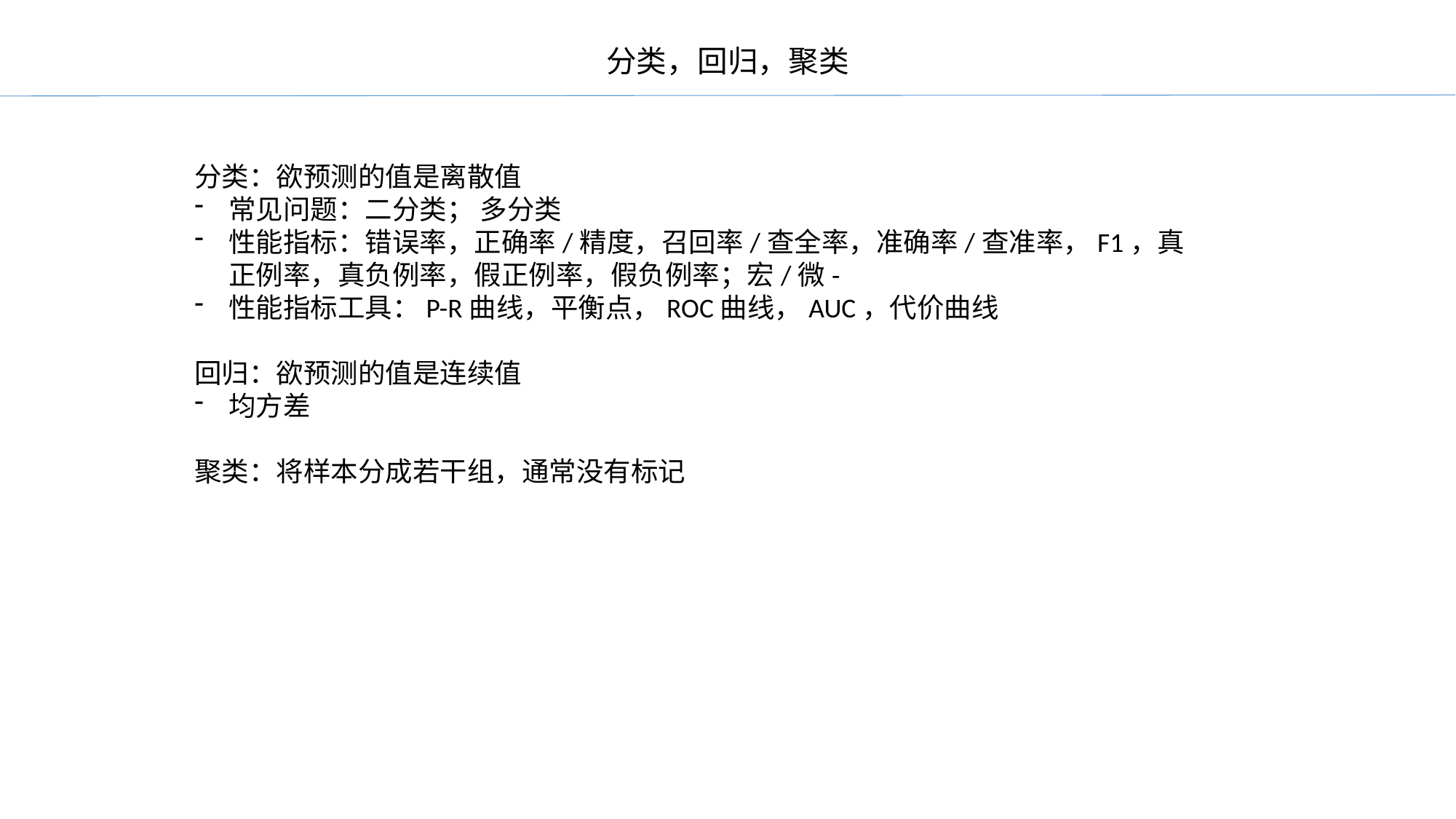

分类，回归，聚类
分类：欲预测的值是离散值
常见问题：二分类； 多分类
性能指标：错误率，正确率/精度，召回率/查全率，准确率/查准率，F1，真正例率，真负例率，假正例率，假负例率；宏/微-
性能指标工具：P-R曲线，平衡点，ROC曲线，AUC，代价曲线

回归：欲预测的值是连续值
均方差

聚类：将样本分成若干组，通常没有标记